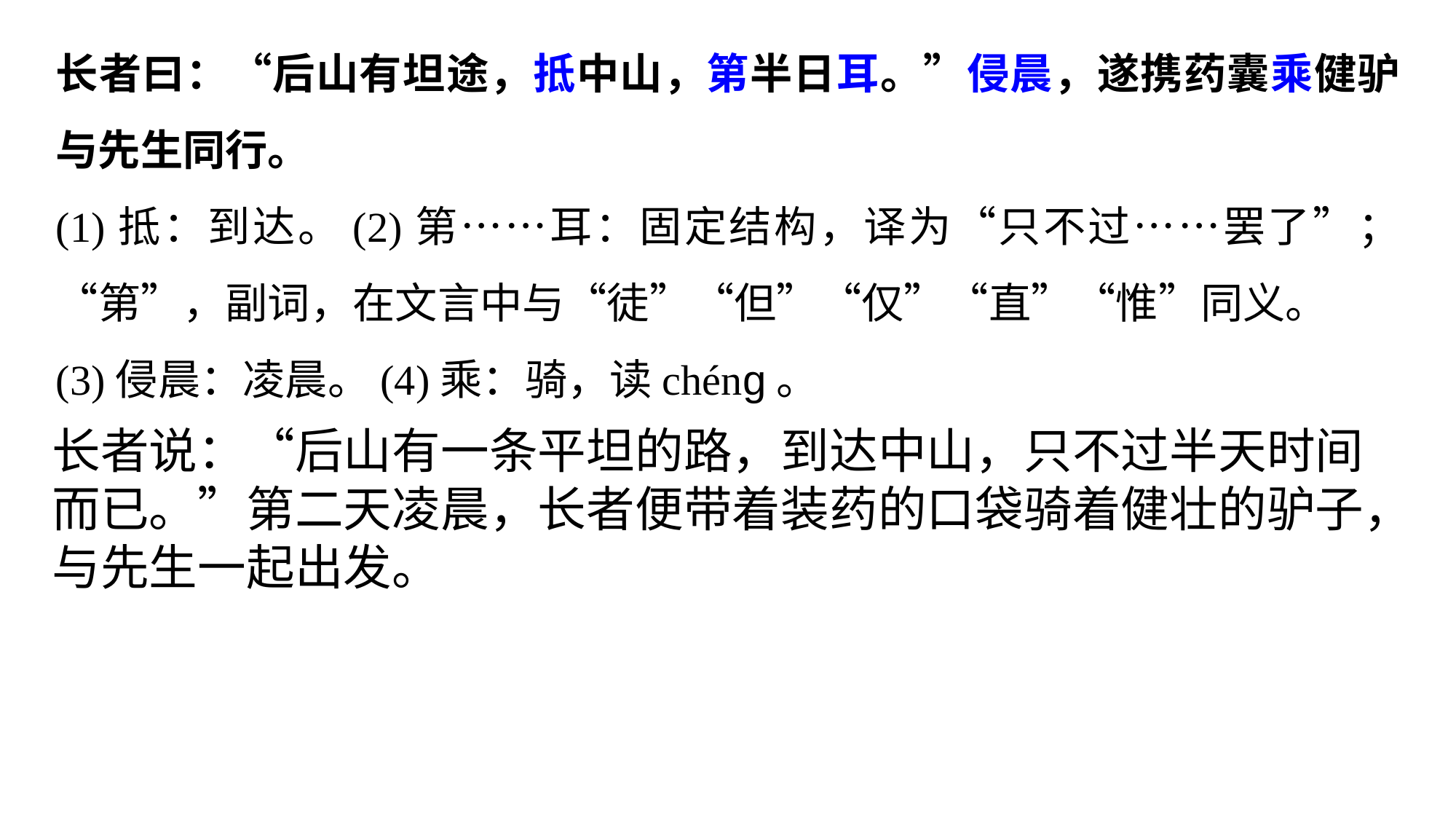

长者曰：“后山有坦途，抵中山，第半日耳。”侵晨，遂携药囊乘健驴与先生同行。
(1)抵：到达。(2)第……耳：固定结构，译为“只不过……罢了”；“第”，副词，在文言中与“徒”“但”“仅”“直”“惟”同义。
(3)侵晨：凌晨。(4)乘：骑，读chénɡ。
长者说：“后山有一条平坦的路，到达中山，只不过半天时间而已。”第二天凌晨，长者便带着装药的口袋骑着健壮的驴子，与先生一起出发。